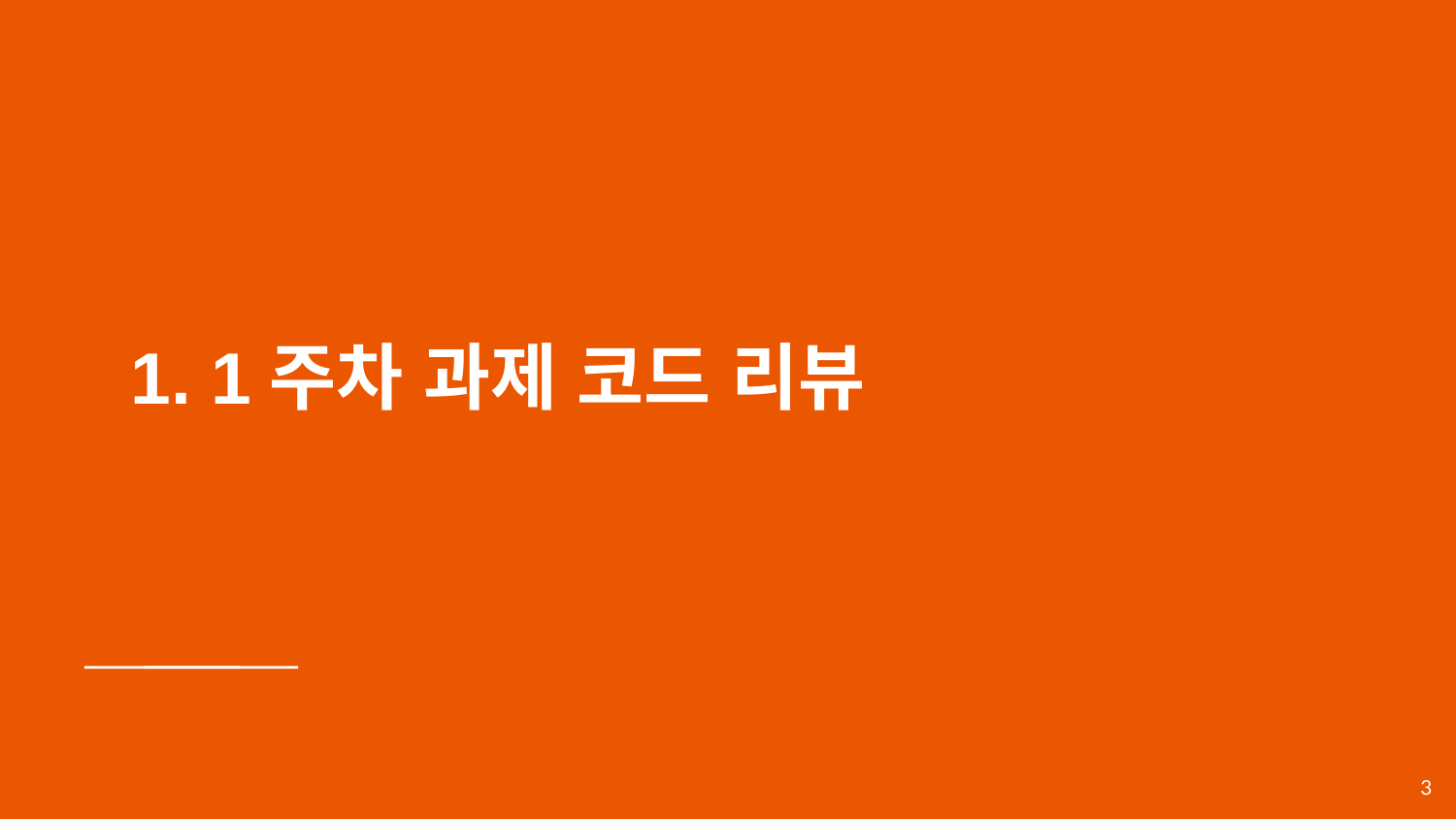

# 1. 1주차 과제 코드 리뷰
3